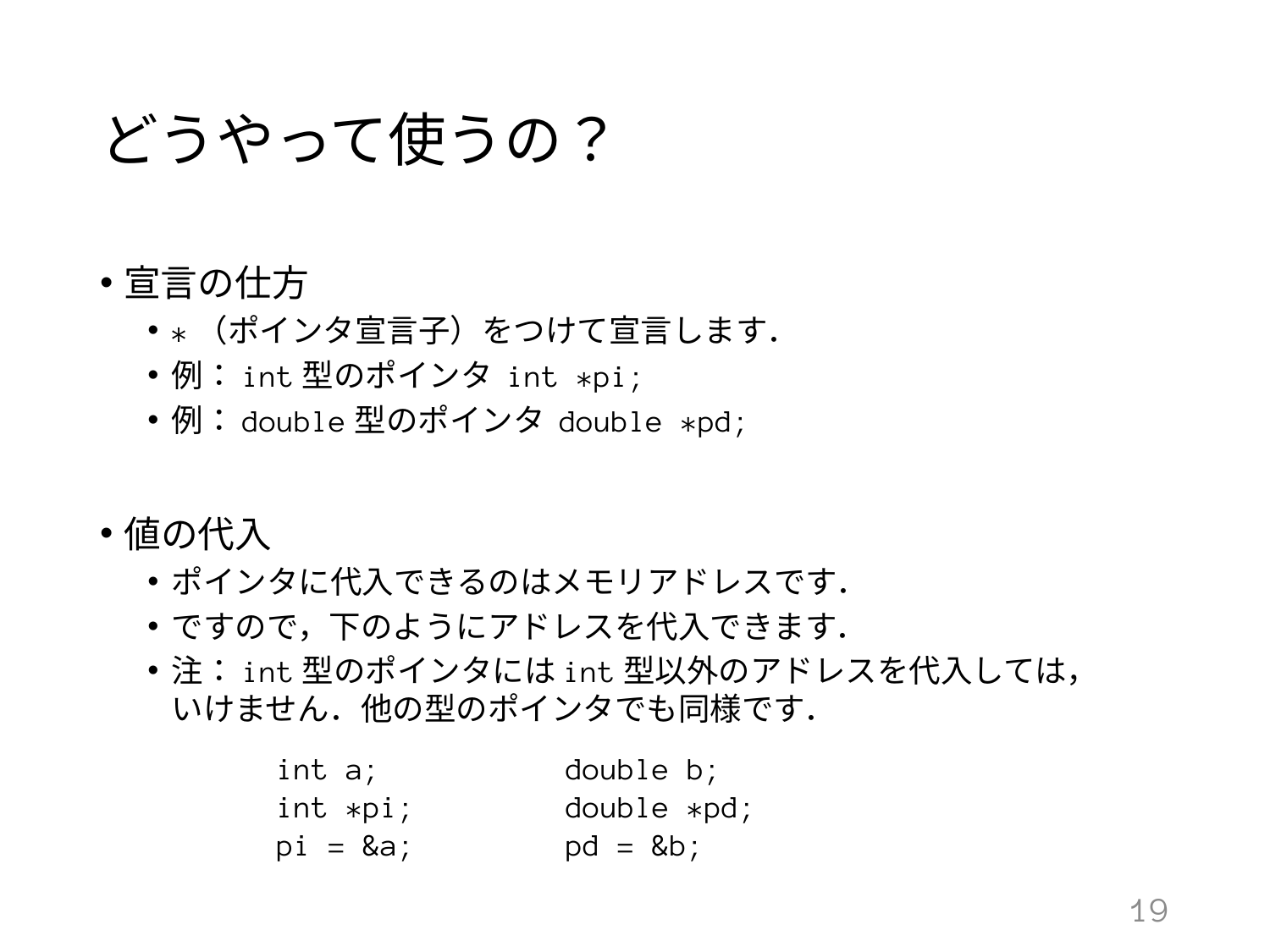

# どうやって使うの？
宣言の仕方
*（ポインタ宣言子）をつけて宣言します．
例：int型のポインタ int *pi;
例：double型のポインタ double *pd;

値の代入
ポインタに代入できるのはメモリアドレスです．
ですので，下のようにアドレスを代入できます．
注：int型のポインタにはint型以外のアドレスを代入しては，
いけません．他の型のポインタでも同様です．

int a;
int *pi;
pi = &a;
double b;
double *pd;
pd = &b;
19